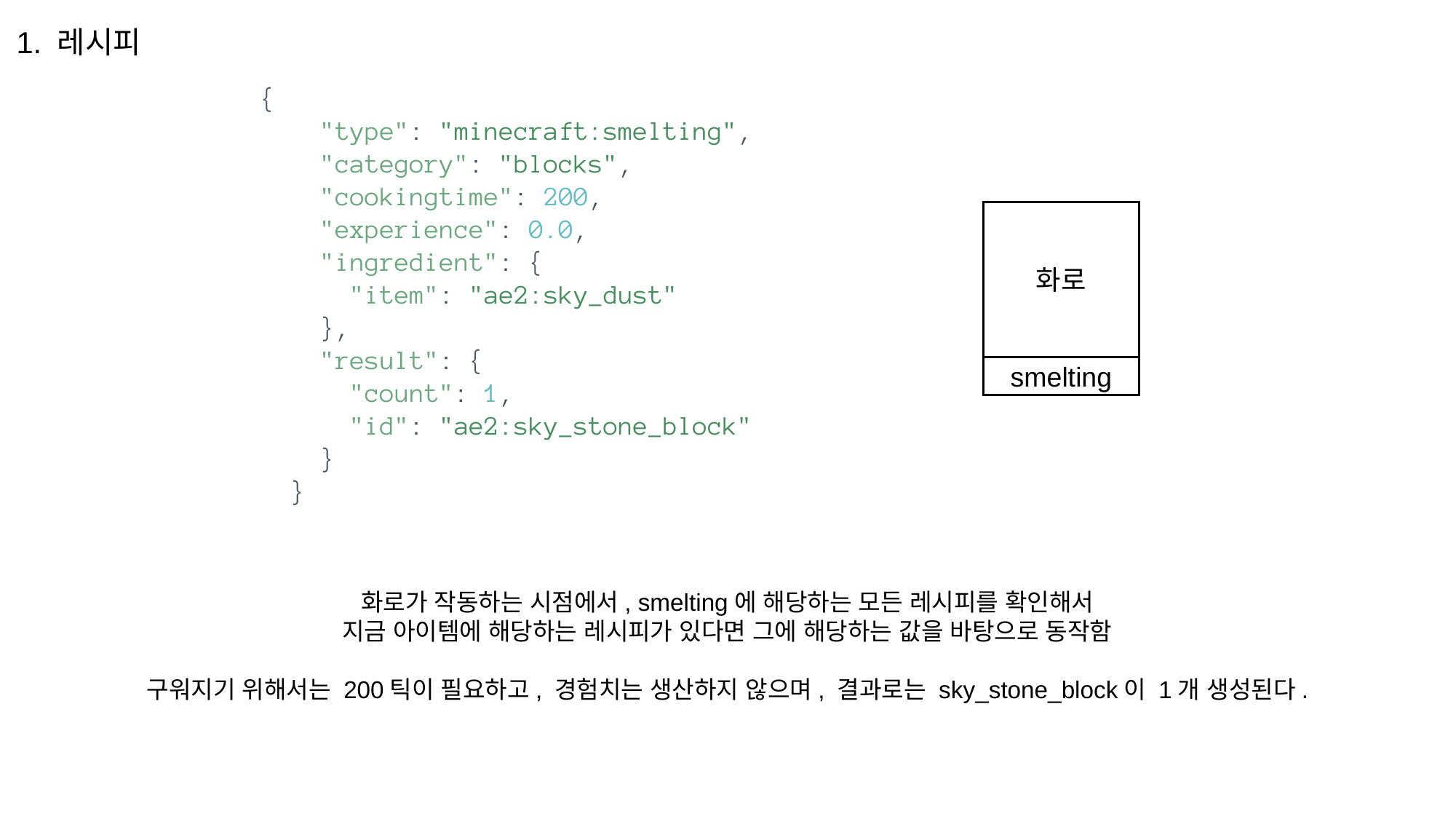

1. 레시피
{
    "type": "minecraft:smelting",
    "category": "blocks",
    "cookingtime": 200,
    "experience": 0.0,
    "ingredient": {
      "item": "ae2:sky_dust"
    },
    "result": {
      "count": 1,
      "id": "ae2:sky_stone_block"
    }
  }
화로
smelting
화로가 작동하는 시점에서, smelting에 해당하는 모든 레시피를 확인해서
지금 아이템에 해당하는 레시피가 있다면 그에 해당하는 값을 바탕으로 동작함

구워지기 위해서는 200틱이 필요하고, 경험치는 생산하지 않으며, 결과로는 sky_stone_block이 1개 생성된다.